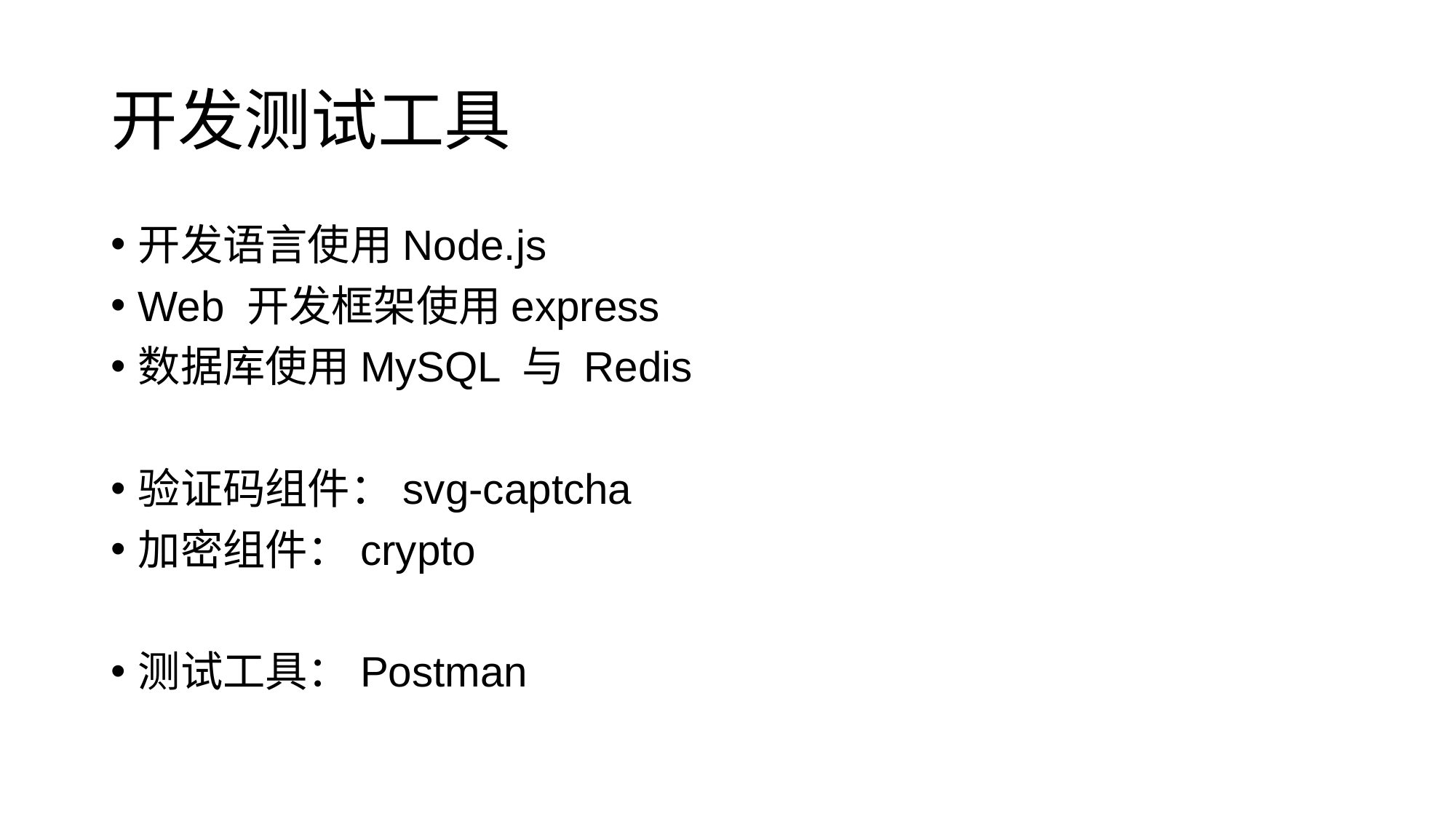

# 开发测试工具
开发语言使用Node.js
Web 开发框架使用express
数据库使用MySQL 与 Redis

验证码组件：svg-captcha
加密组件：crypto

测试工具：Postman